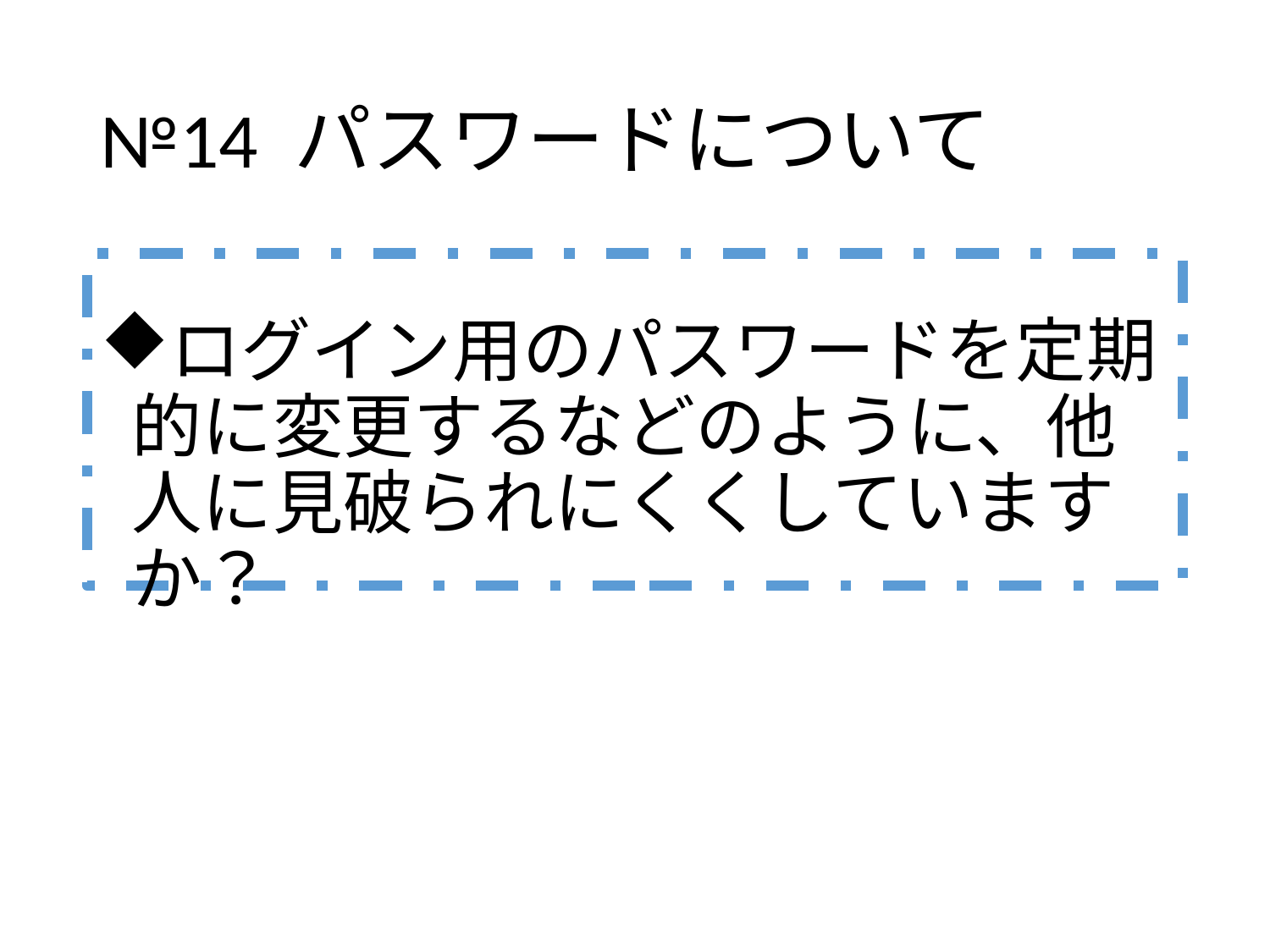

# №14 パスワードについて

ログイン用のパスワードを定期的に変更するなどのように、他人に見破られにくくしていますか？